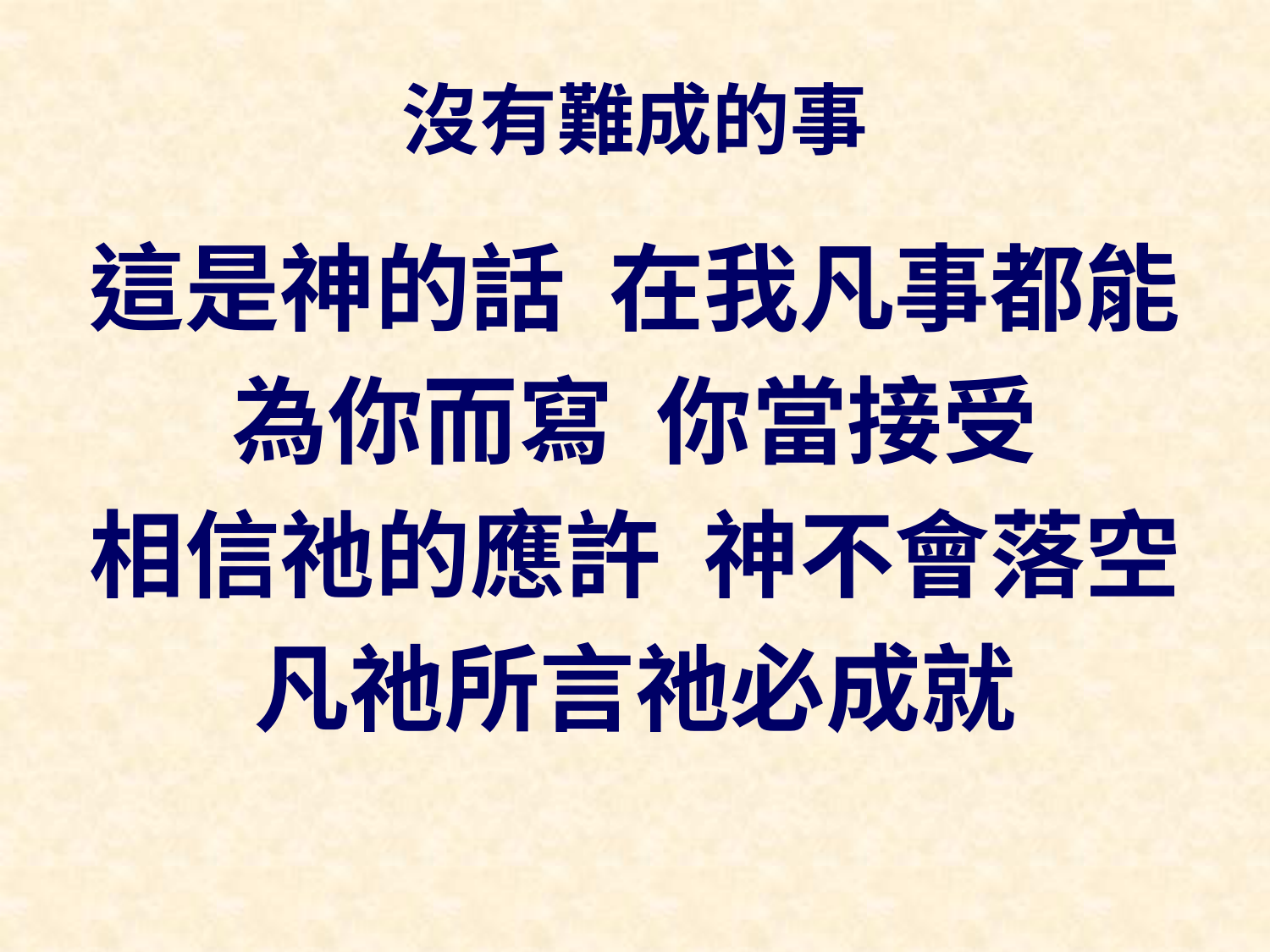

# 沒有難成的事
這是神的話  在我凡事都能
為你而寫  你當接受
相信祂的應許  神不會落空
凡祂所言祂必成就